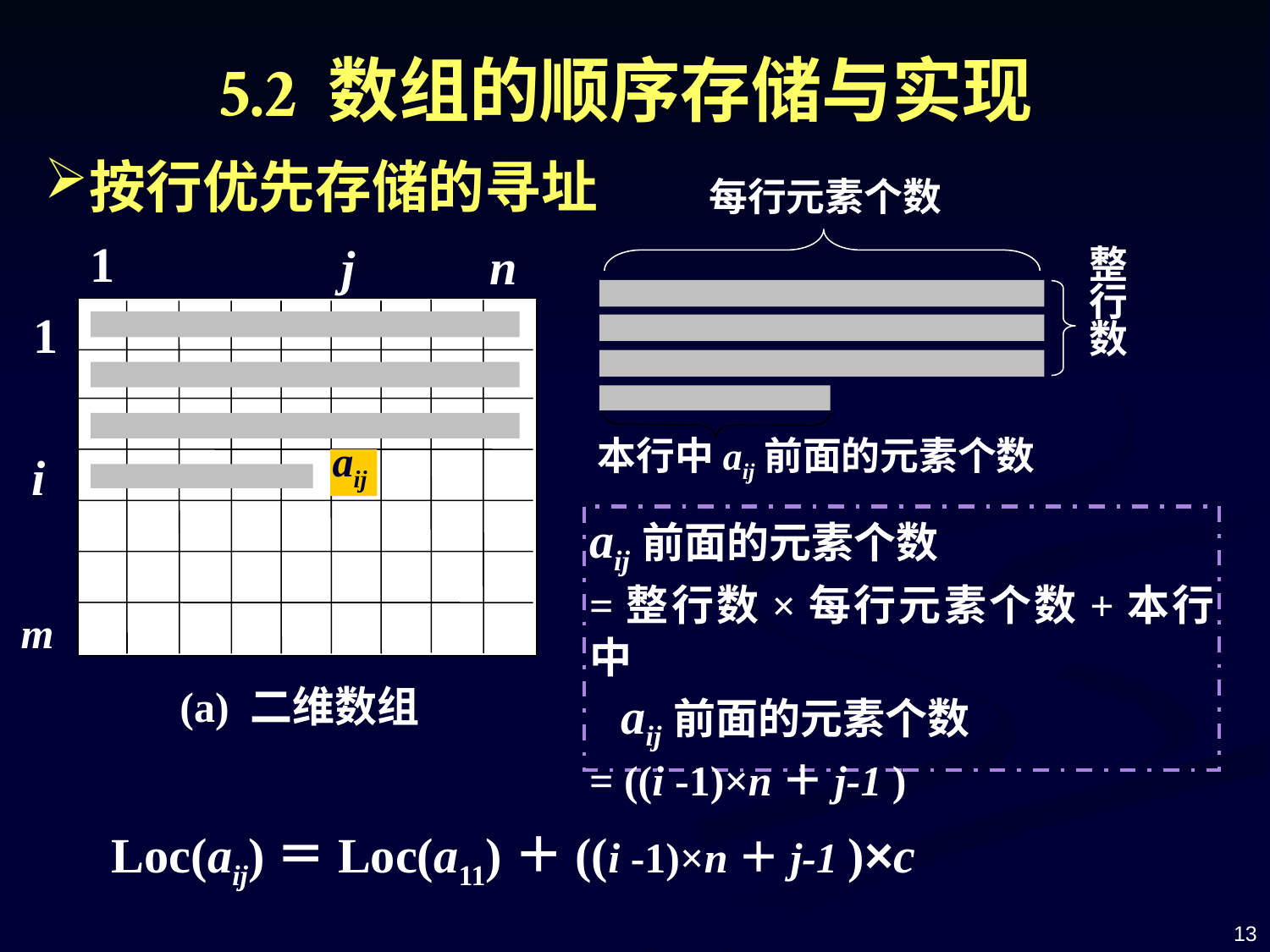

5.2 数组的顺序存储与实现
按行优先存储的寻址

每行元素个数
整行数

本行中aij前面的元素个数
1
n
j

1

aij

i

aij前面的元素个数
=整行数×每行元素个数+本行中
   aij前面的元素个数
= ((i -1)×n＋j-1 )
m
(a) 二维数组
Loc(aij)＝Loc(a11)＋((i -1)×n＋j-1 )×c
13